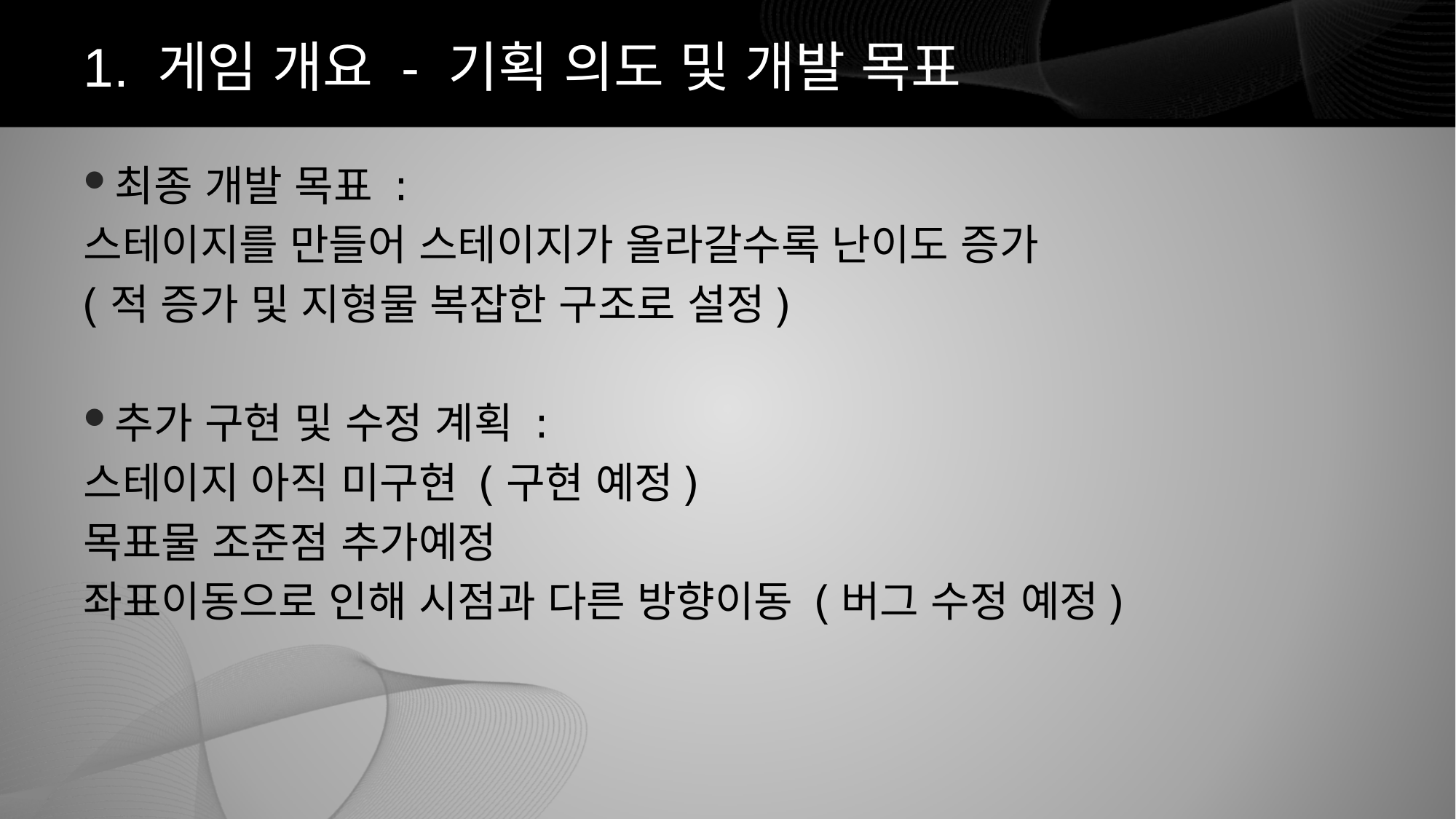

# 1. 게임 개요 - 기획 의도 및 개발 목표
최종 개발 목표 :
스테이지를 만들어 스테이지가 올라갈수록 난이도 증가
(적 증가 및 지형물 복잡한 구조로 설정)

추가 구현 및 수정 계획 :
스테이지 아직 미구현 (구현 예정)
목표물 조준점 추가예정
좌표이동으로 인해 시점과 다른 방향이동 (버그 수정 예정)